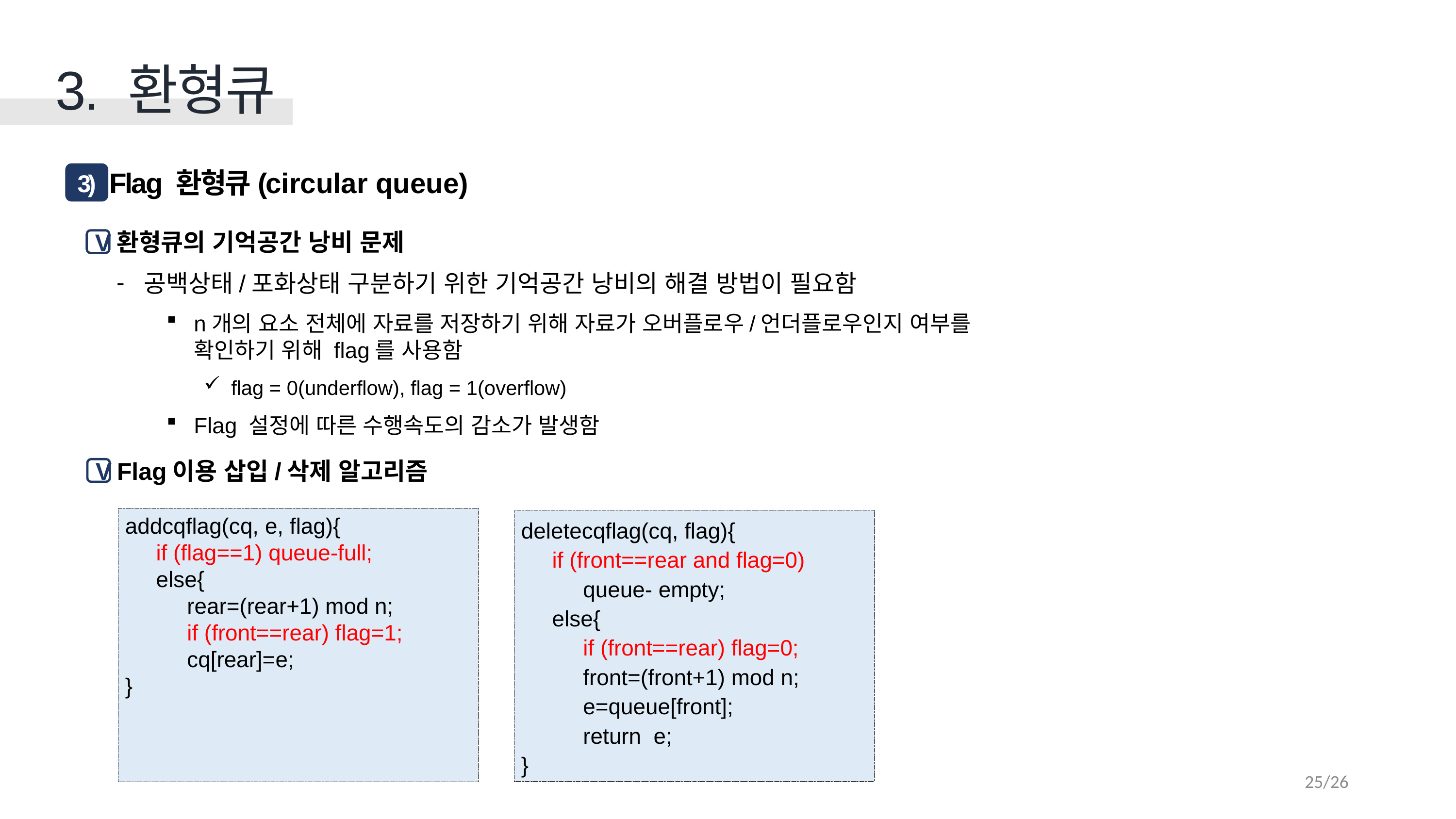

3. 환형큐

 Flag 환형큐(circular queue)

3)
환형큐의 기억공간 낭비 문제

공백상태/포화상태 구분하기 위한 기억공간 낭비의 해결 방법이 필요함

n개의 요소 전체에 자료를 저장하기 위해 자료가 오버플로우/언더플로우인지 여부를
확인하기 위해 flag를 사용함

flag = 0(underflow), flag = 1(overflow)

Flag 설정에 따른 수행속도의 감소가 발생함
V
Flag이용 삽입/삭제 알고리즘

V
addcqflag(cq, e, flag){
     if (flag==1) queue-full;
     else{
          rear=(rear+1) mod n;
          if (front==rear) flag=1;
          cq[rear]=e;
}

deletecqflag(cq, flag){
     if (front==rear and flag=0)
          queue- empty;
     else{
          if (front==rear) flag=0;
          front=(front+1) mod n;
          e=queue[front];
          return  e;
}
25/26